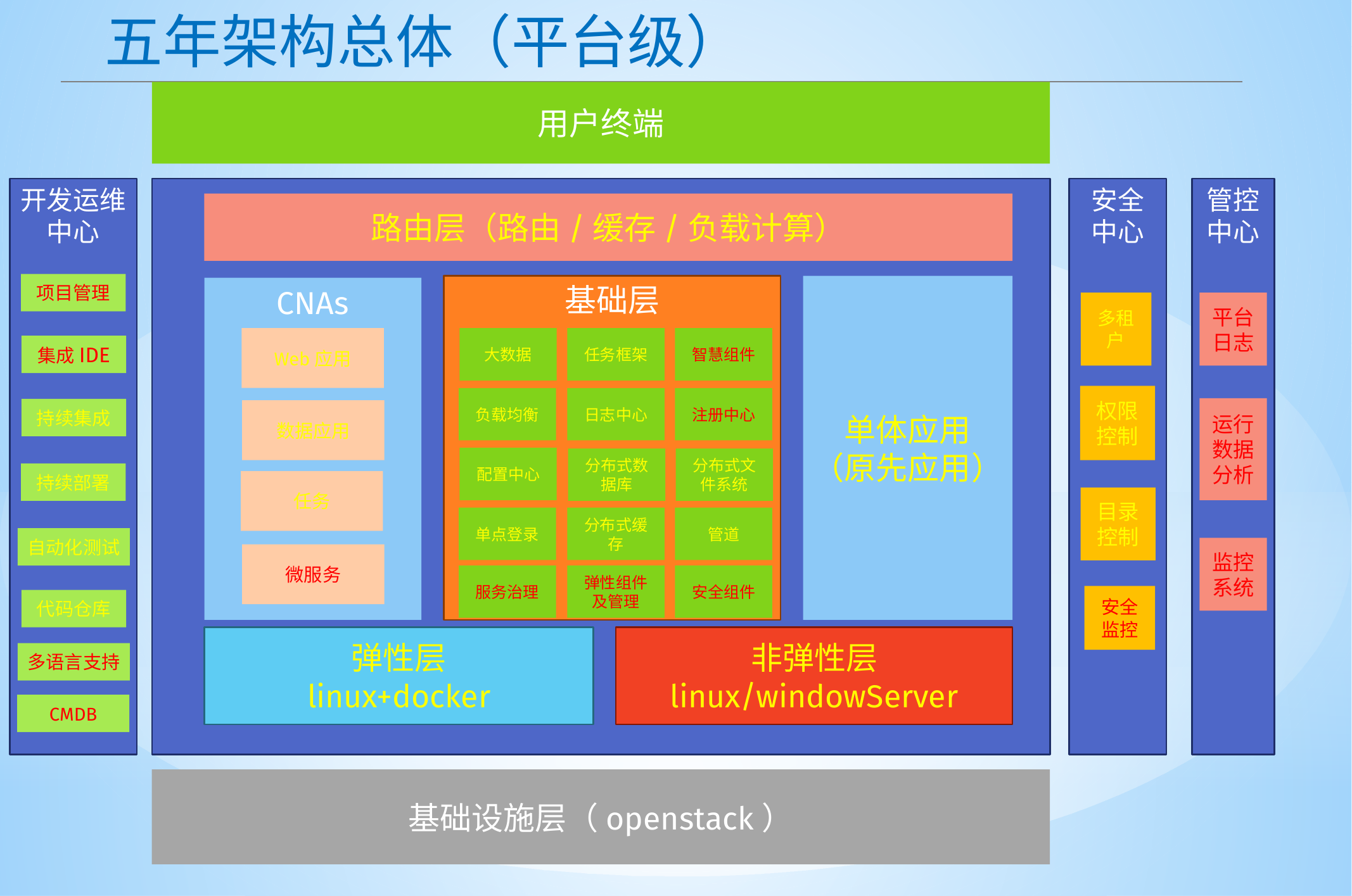

五年架构总体（平台级）
用户终端
开发运维中心

安全中心
管控中心
路由层（路由/缓存/负载计算）
项目管理
基础层
单体应用
（原先应用）
CNAs
多租户
平台日志
Web应用
大数据
任务框架
智慧组件
集成IDE
权限控制
负载均衡
日志中心
注册中心
运行数据分析
持续集成
数据应用
配置中心
分布式数据库
分布式文件系统
持续部署
任务
目录控制
单点登录
分布式缓存
管道
自动化测试
监控系统
微服务
服务治理
弹性组件及管理
安全组件
安全监控
代码仓库
弹性层
linux+docker
非弹性层
linux/windowServer
多语言支持
CMDB
基础设施层（openstack）